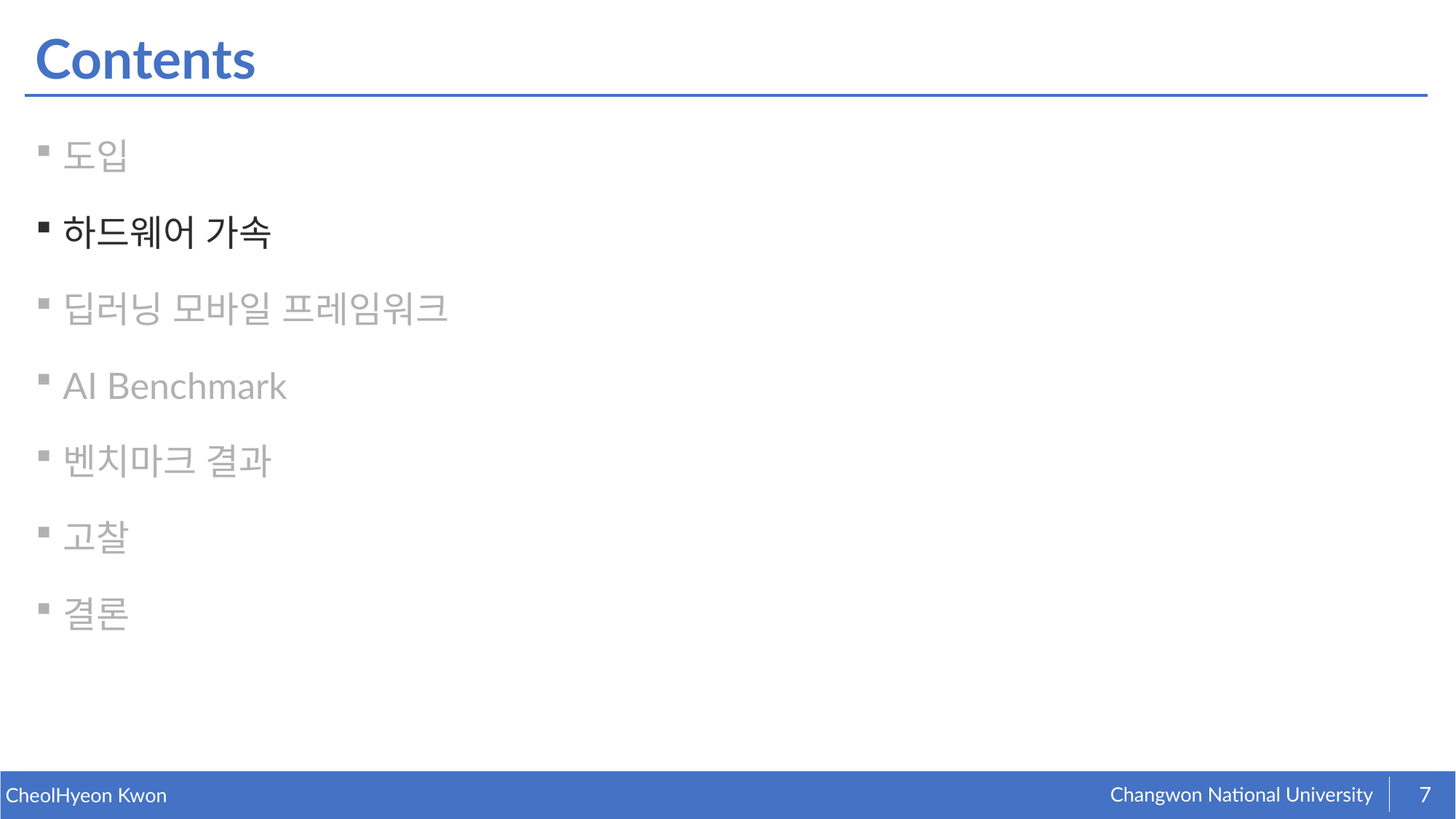

# Contents
도입
하드웨어 가속
딥러닝 모바일 프레임워크
AI Benchmark
벤치마크 결과
고찰
결론
7